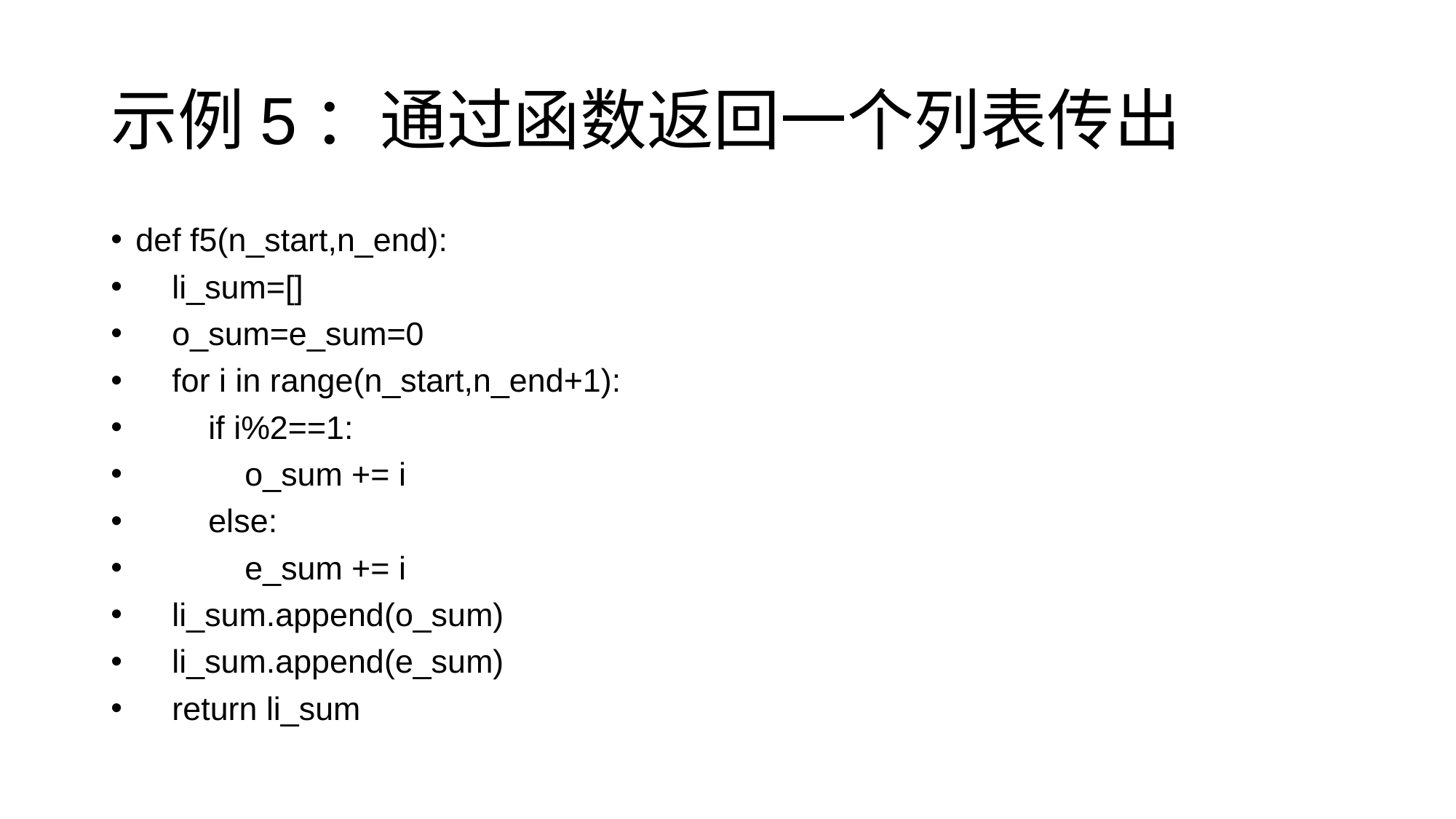

# 示例5：通过函数返回一个列表传出
def f5(n_start,n_end):
    li_sum=[]
    o_sum=e_sum=0
    for i in range(n_start,n_end+1):
        if i%2==1:
            o_sum += i
        else:
            e_sum += i
    li_sum.append(o_sum)
    li_sum.append(e_sum)
    return li_sum